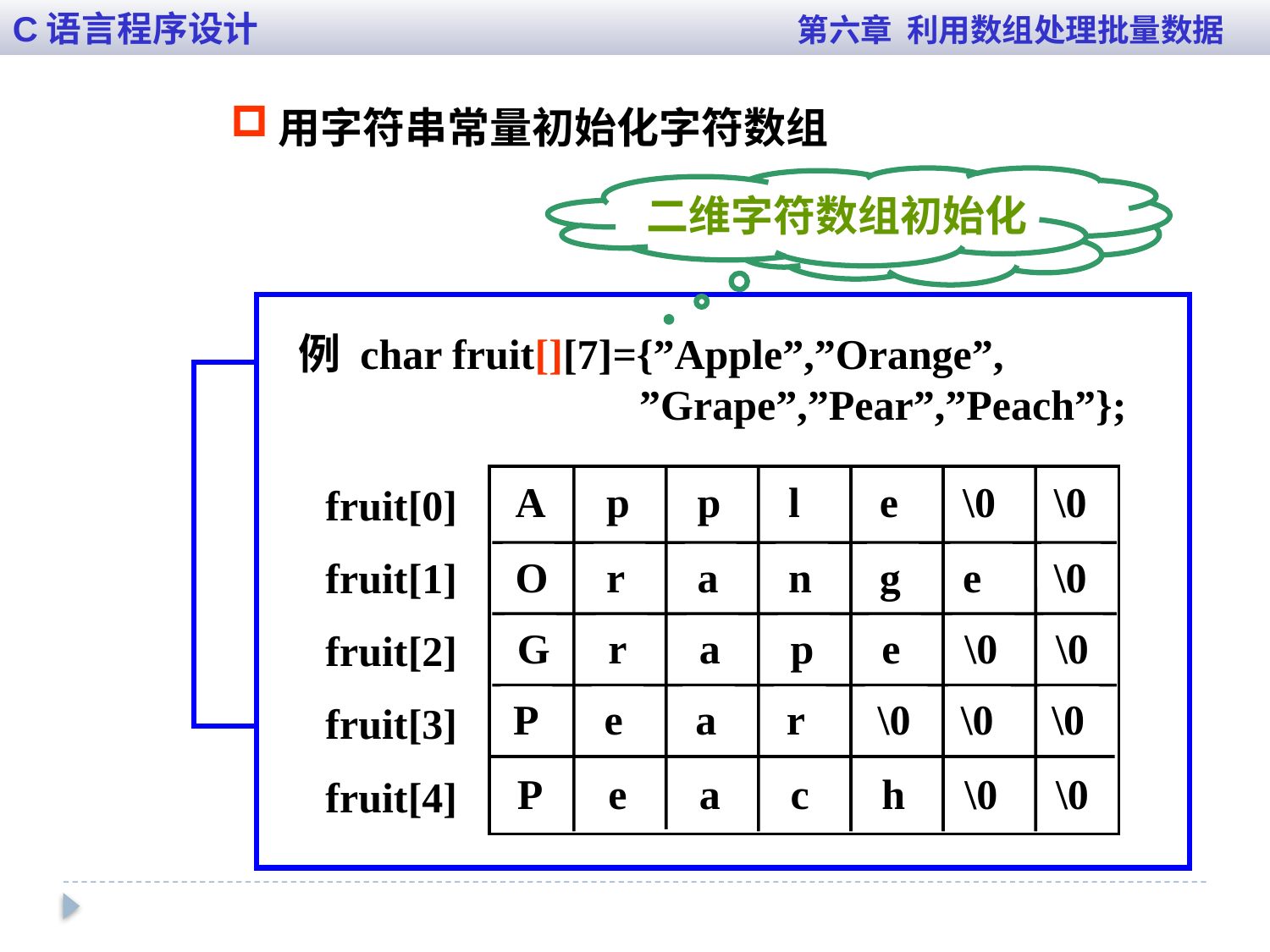

C语言程序设计                                                                   第六章  利用数组处理批量数据
用字符串常量初始化字符数组
二维字符数组初始化
  例 char fruit[][7]={”Apple”,”Orange”,
                                   ”Grape”,”Pear”,”Peach”};

A
p
p
l
e
\0
\0
fruit[0]
fruit[1]
fruit[2]
fruit[3]
fruit[4]

O
r
a
n
g
e
\0
G
r
a
p
e
\0
\0
P
e
a
r
\0
\0
\0
P
e
a
c
h
\0
\0
用字符串常量

           例 char ch[6]={“Hello”};
                char ch[6]=“Hello”;
                char ch[]=“Hello”;

H
e
l
l
o
\0
ch[0]
ch[1]
ch[2]
ch[3]
ch[4]
ch[5]